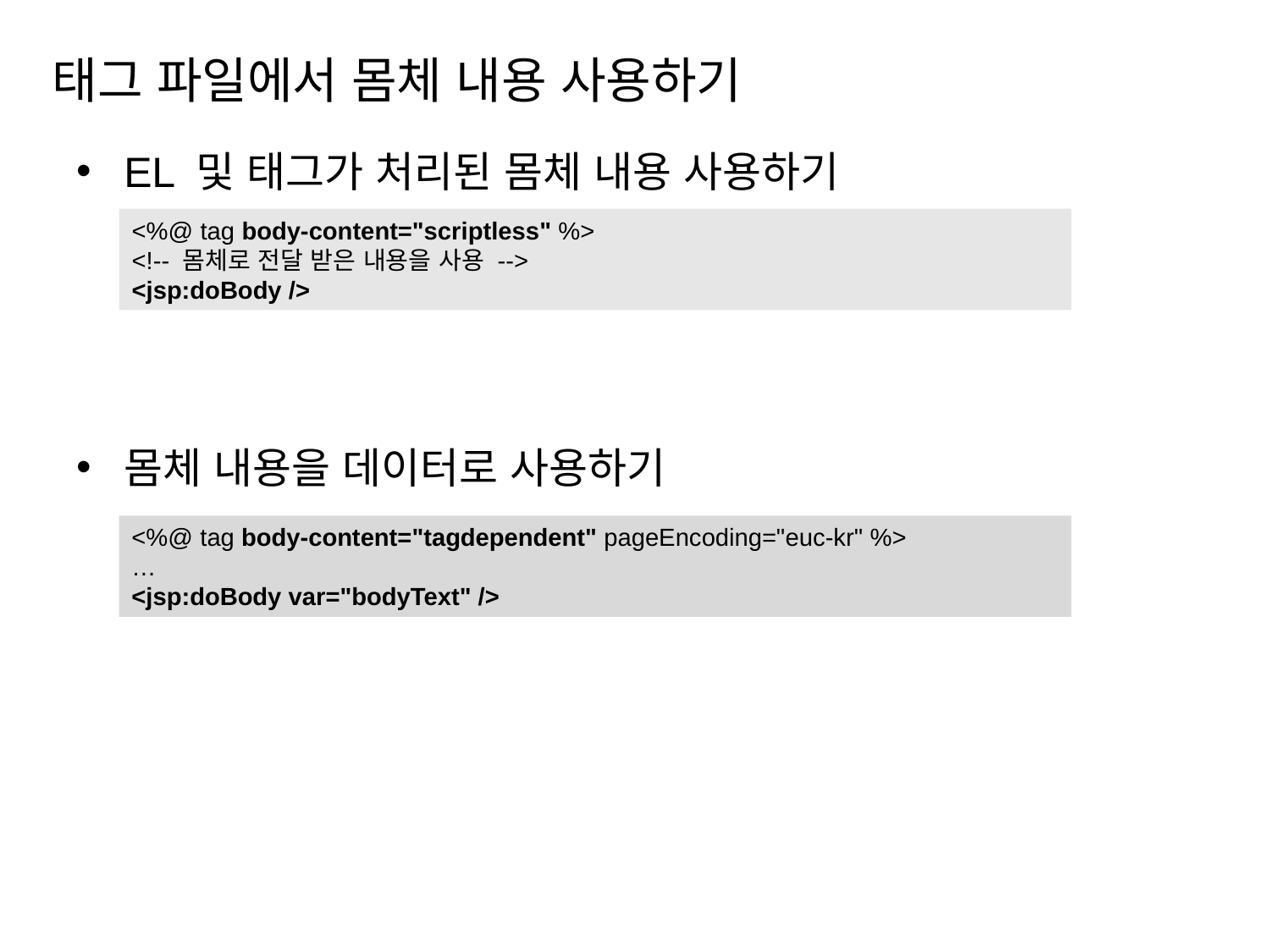

# 태그 파일에서 몸체 내용 사용하기
EL 및 태그가 처리된 몸체 내용 사용하기

몸체 내용을 데이터로 사용하기
<%@ tag body-content="scriptless" %>
<!-- 몸체로 전달 받은 내용을 사용 -->
<jsp:doBody />
<%@ tag body-content="tagdependent" pageEncoding="euc-kr" %>
…
<jsp:doBody var="bodyText" />